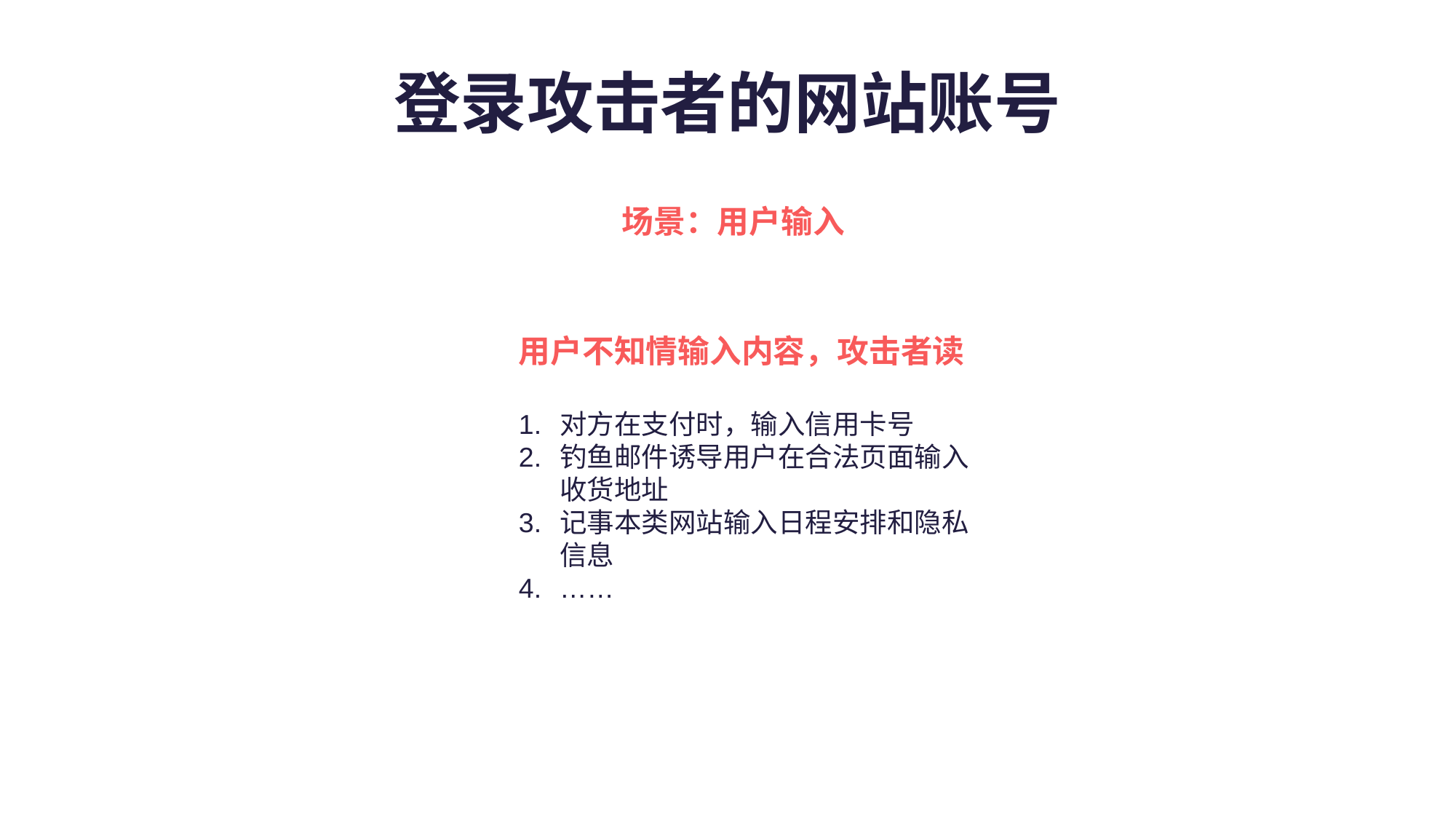

# 登录攻击者的网站账号
场景：用户输入

用户不知情输入内容，攻击者读

对方在支付时，输入信用卡号
钓鱼邮件诱导用户在合法页面输入收货地址
记事本类网站输入日程安排和隐私信息
……